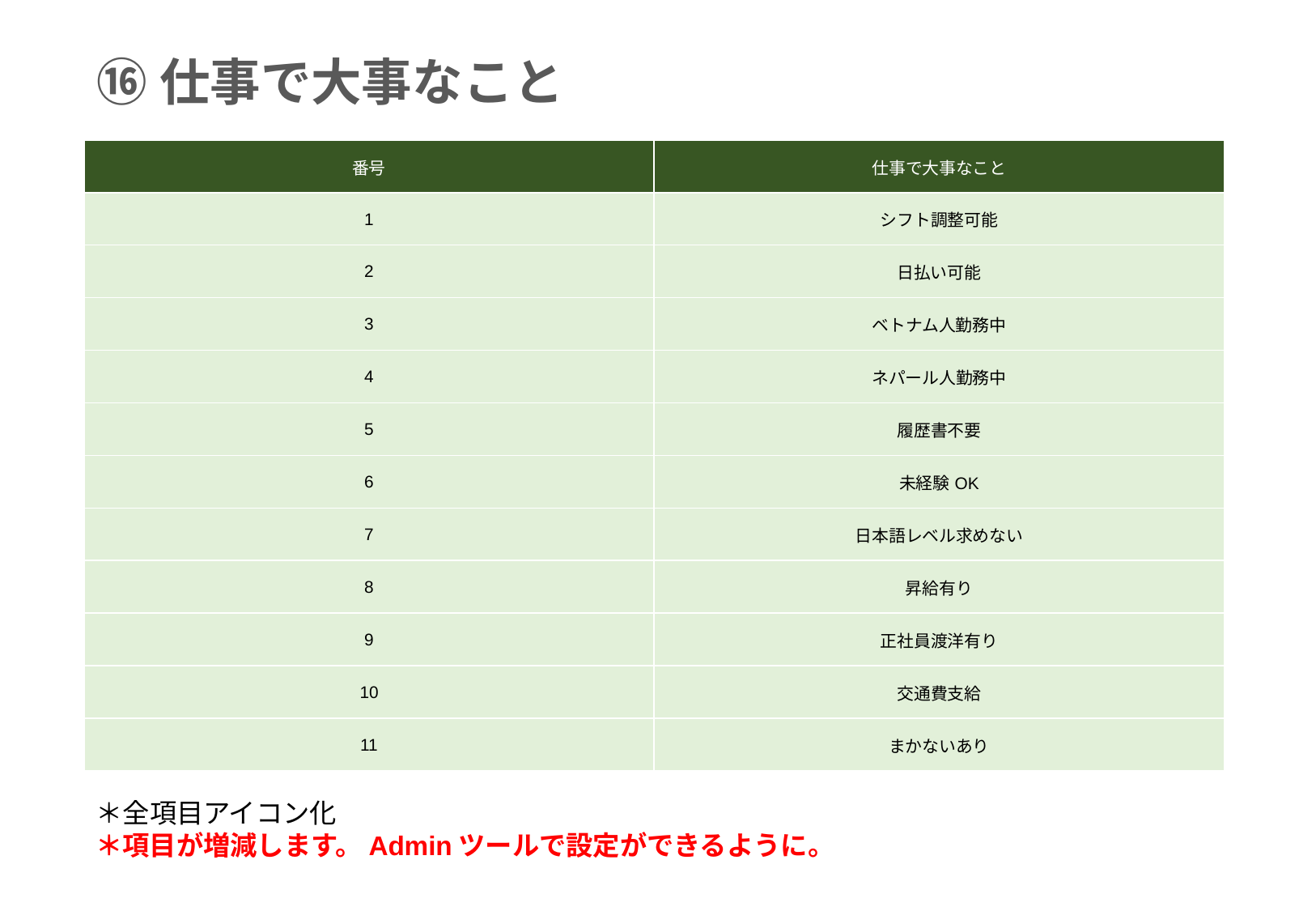

⑯仕事で大事なこと
| 番号 | 仕事で大事なこと |
| --- | --- |
| 1 | シフト調整可能 |
| 2 | 日払い可能 |
| 3 | ベトナム人勤務中 |
| 4 | ネパール人勤務中 |
| 5 | 履歴書不要 |
| 6 | 未経験OK |
| 7 | 日本語レベル求めない |
| 8 | 昇給有り |
| 9 | 正社員渡洋有り |
| 10 | 交通費支給 |
| 11 | まかないあり |
＊全項目アイコン化
＊項目が増減します。Adminツールで設定ができるように。